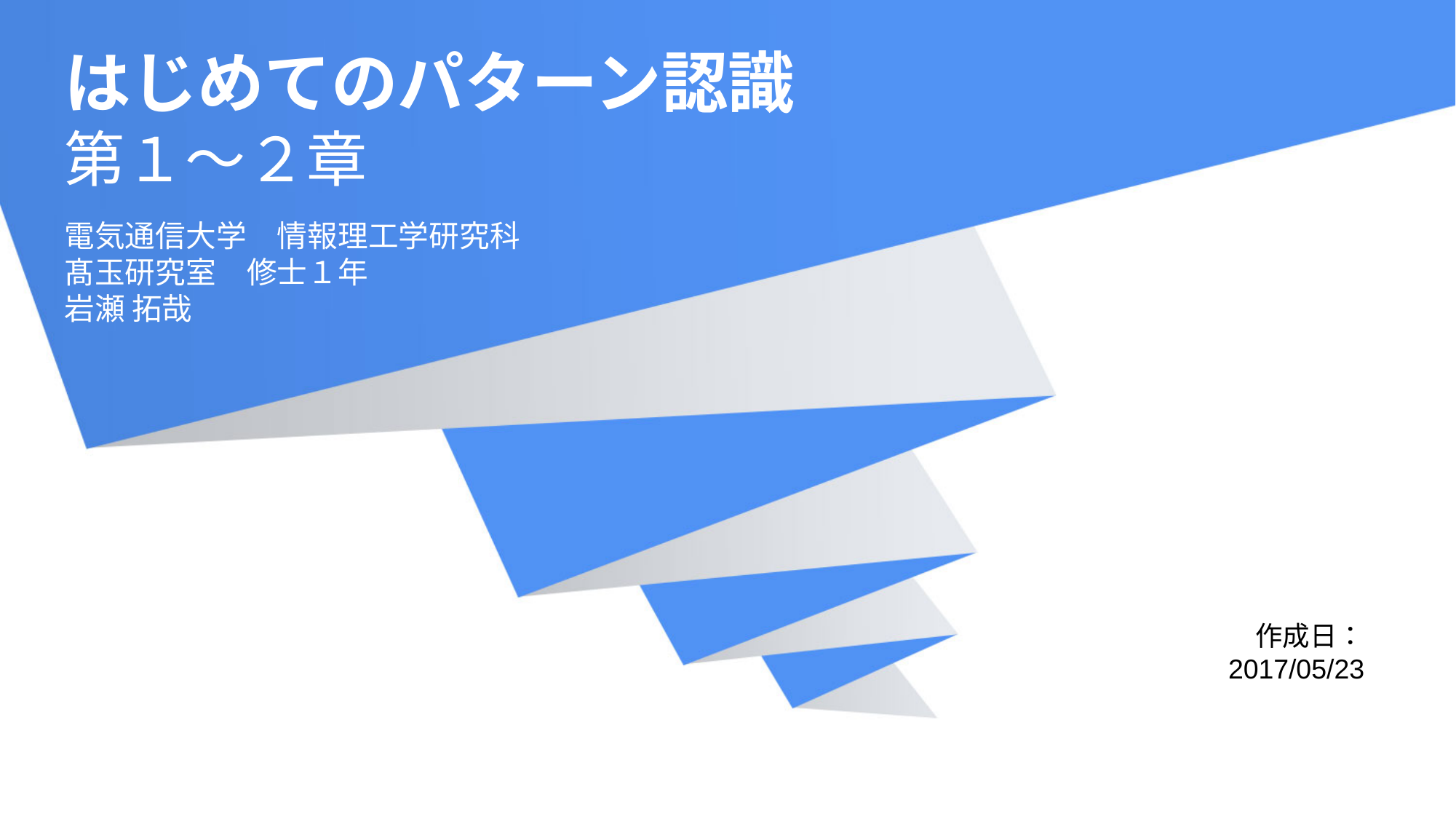

はじめてのパターン認識
第１～２章
電気通信大学　情報理工学研究科
髙玉研究室　修士１年
岩瀬 拓哉
作成日：
2017/05/23